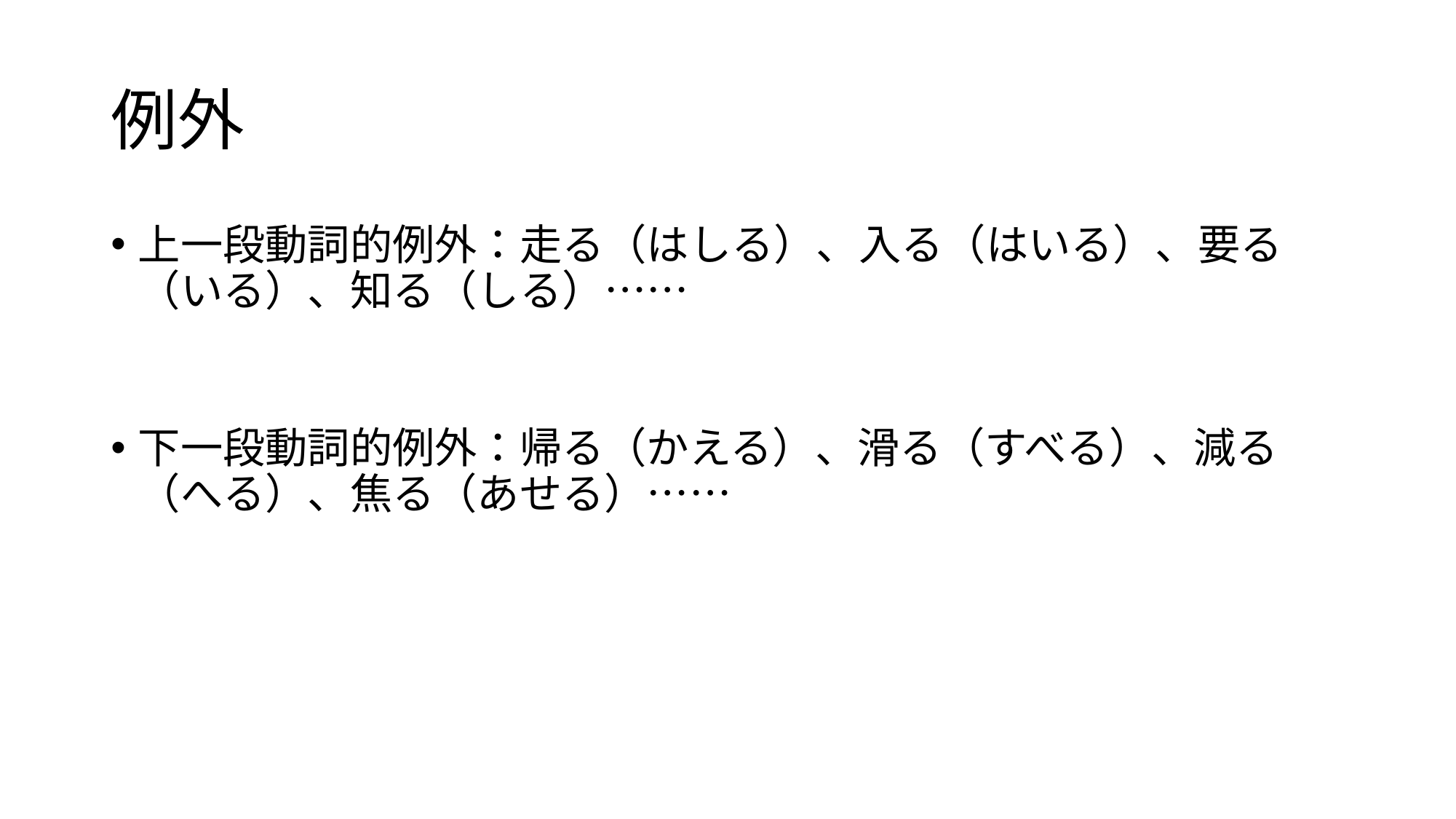

# 例外
上一段動詞的例外：走る（はしる）、入る（はいる）、要る（いる）、知る（しる）……
下一段動詞的例外：帰る（かえる）、滑る（すべる）、減る（へる）、焦る（あせる）……